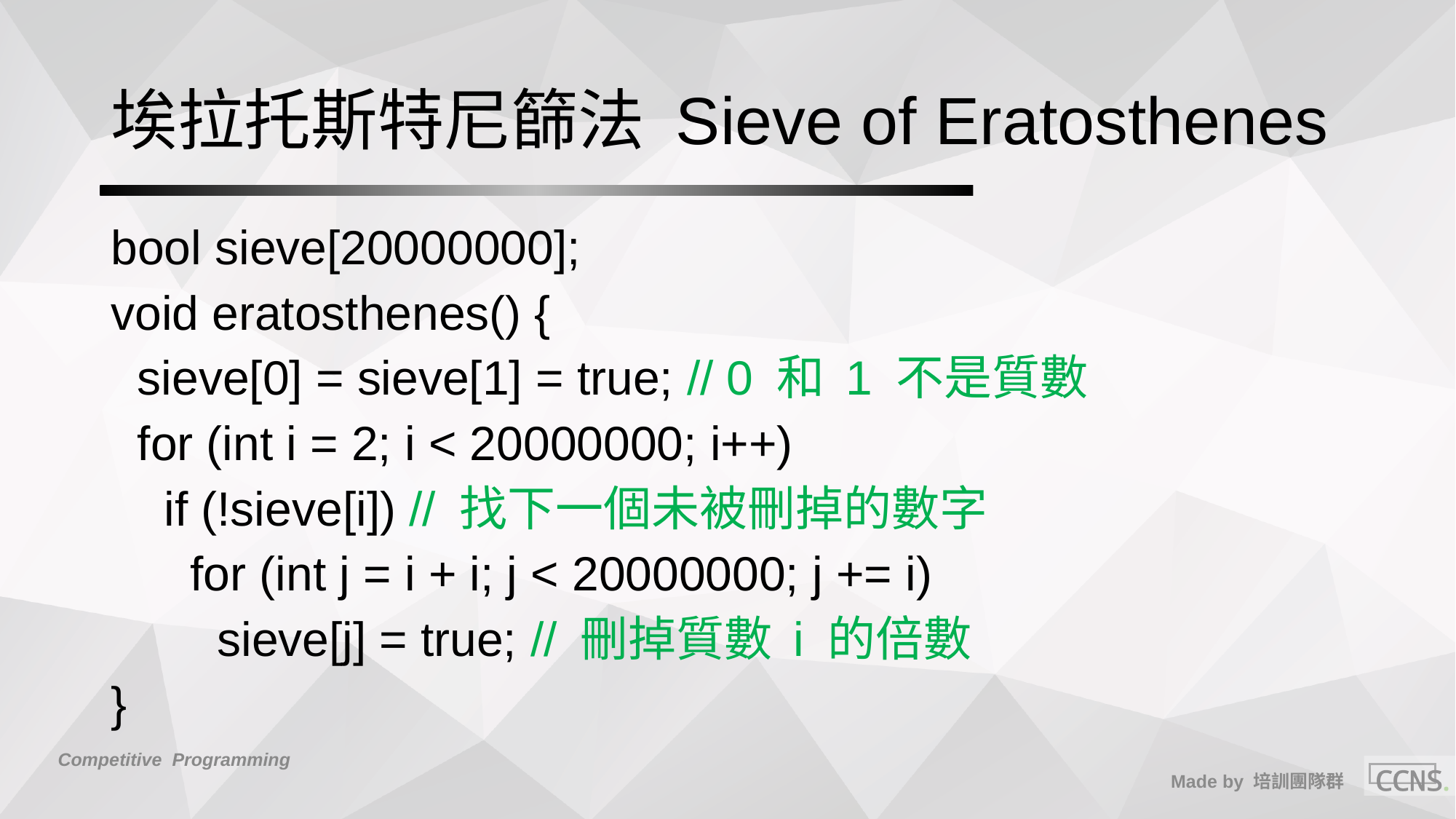

# 埃拉托斯特尼篩法 Sieve of Eratosthenes
bool sieve[20000000];
void eratosthenes() {
  sieve[0] = sieve[1] = true; // 0 和 1 不是質數
  for (int i = 2; i < 20000000; i++)
    if (!sieve[i]) // 找下一個未被刪掉的數字
      for (int j = i + i; j < 20000000; j += i)
        sieve[j] = true; // 刪掉質數 i 的倍數
}